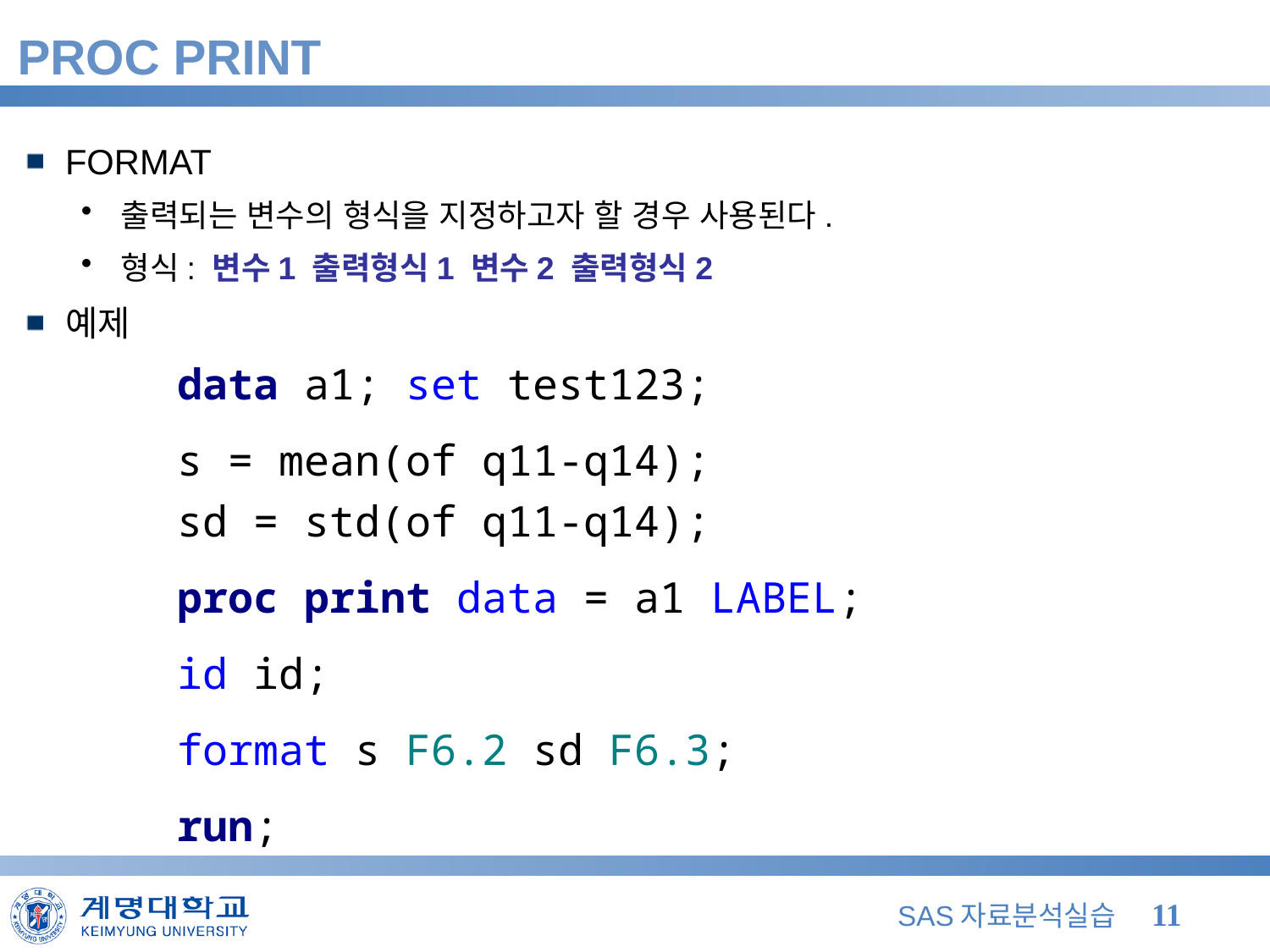

# PROC PRINT
FORMAT
출력되는 변수의 형식을 지정하고자 할 경우 사용된다.
형식: 변수1 출력형식1 변수2 출력형식2
예제
data a1; set test123;
s = mean(of q11-q14);
sd = std(of q11-q14);
proc print data = a1 LABEL;
id id;
format s F6.2 sd F6.3;
run;